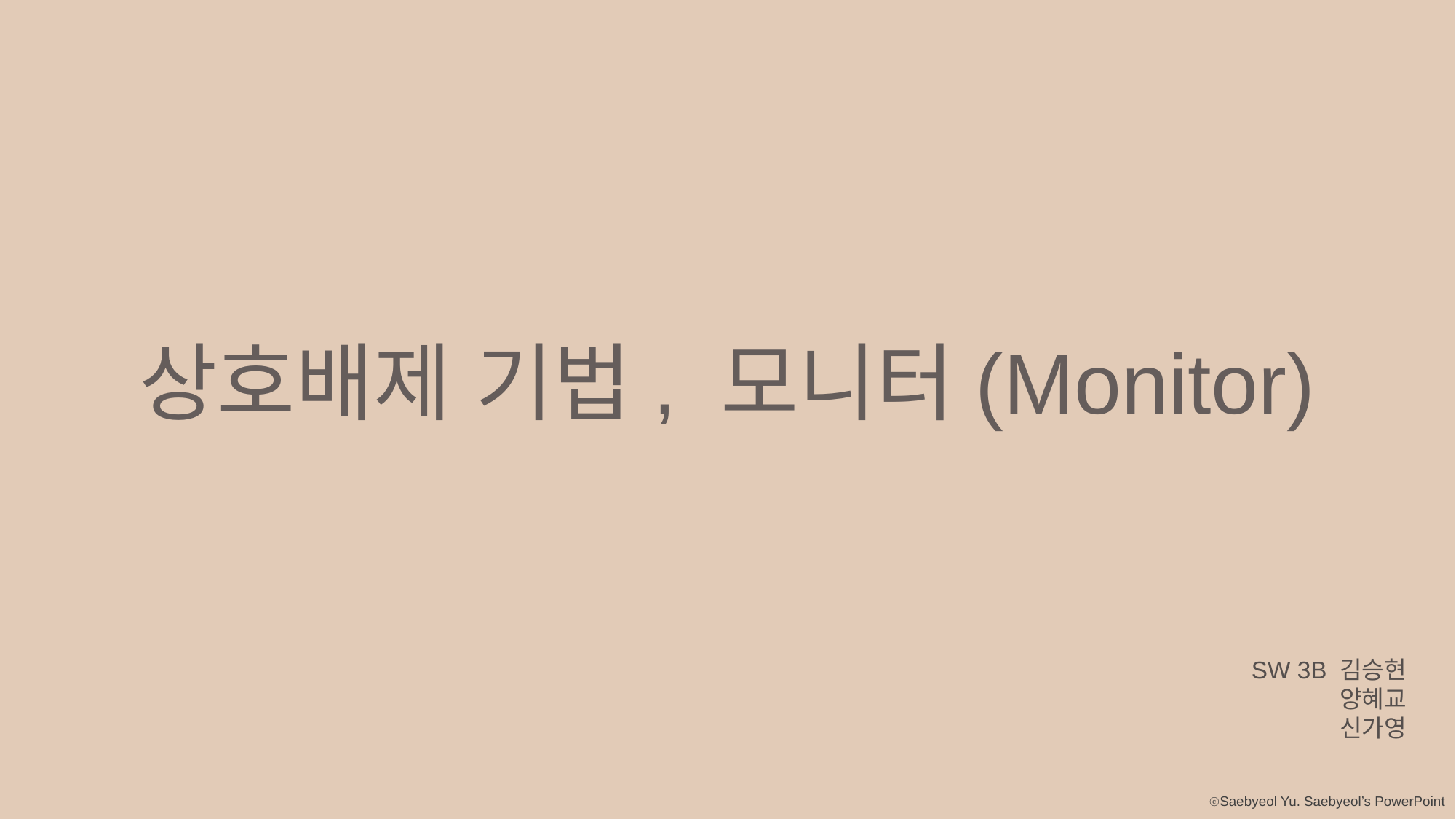

상호배제 기법, 모니터(Monitor)
SW 3B 김승현
양혜교
신가영